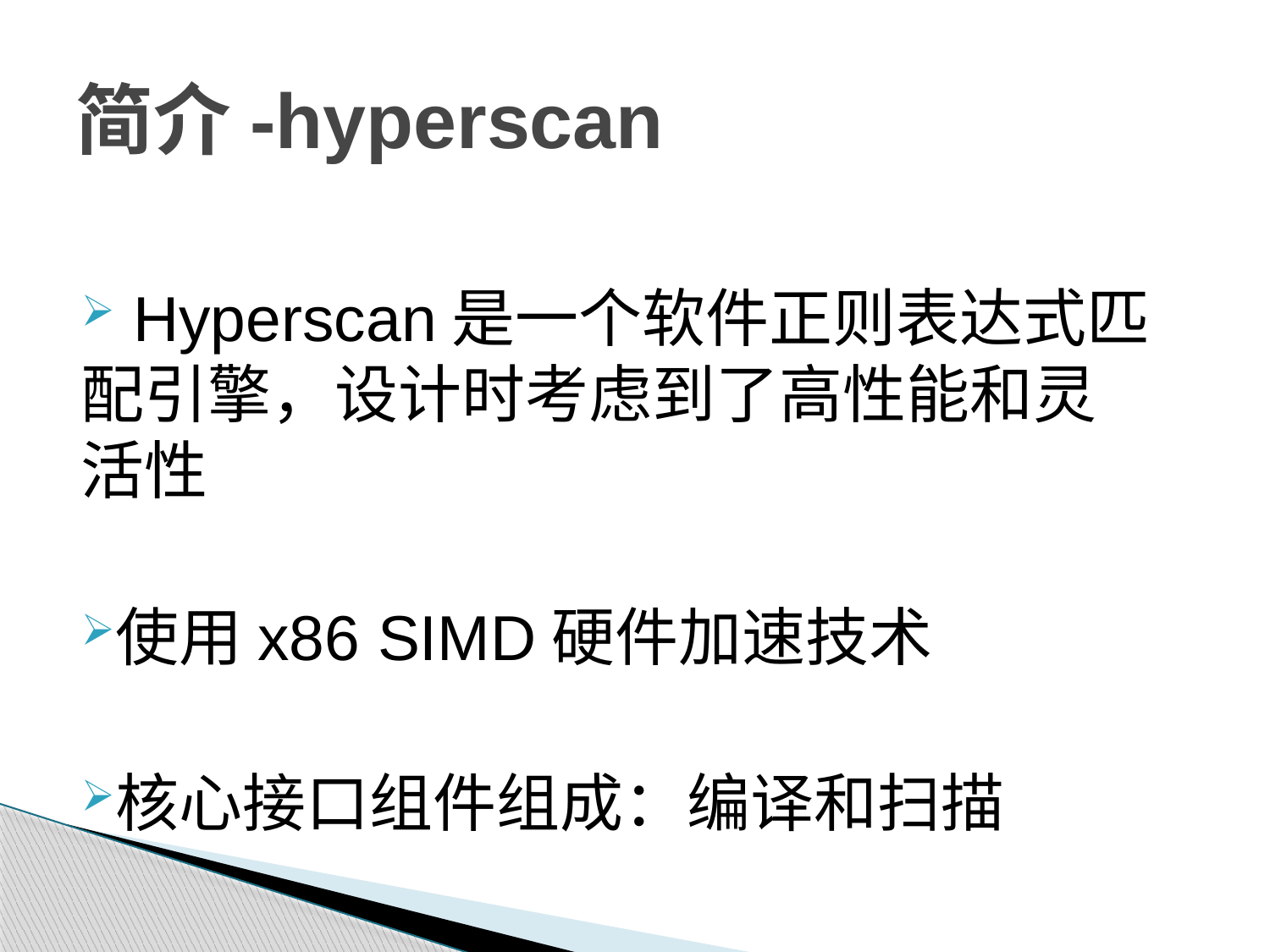

# 简介-hyperscan

 Hyperscan是一个软件正则表达式匹配引擎，设计时考虑到了高性能和灵活性

使用x86 SIMD硬件加速技术

核心接口组件组成：编译和扫描